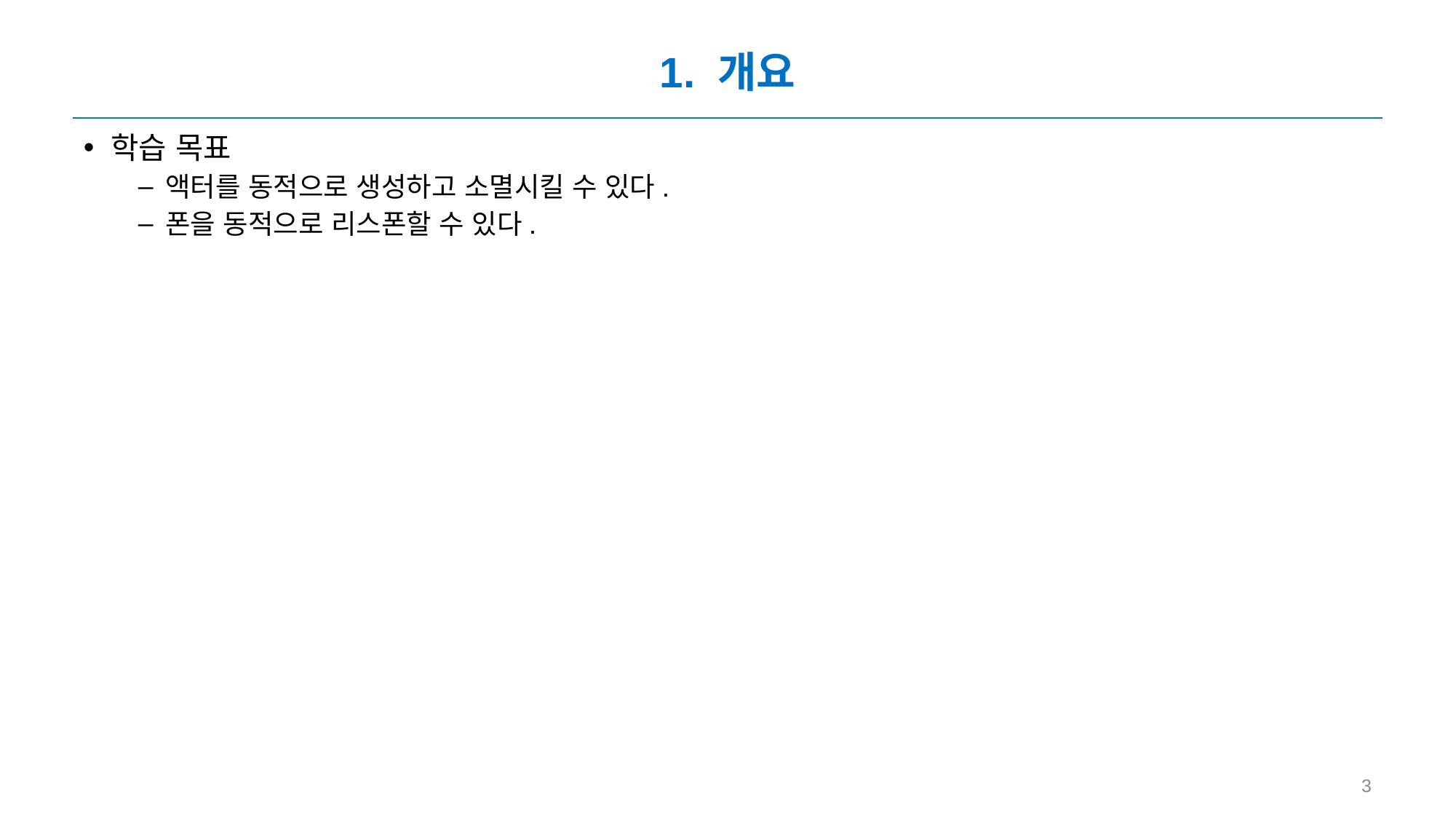

# 1. 개요
학습 목표
액터를 동적으로 생성하고 소멸시킬 수 있다.
폰을 동적으로 리스폰할 수 있다.

3